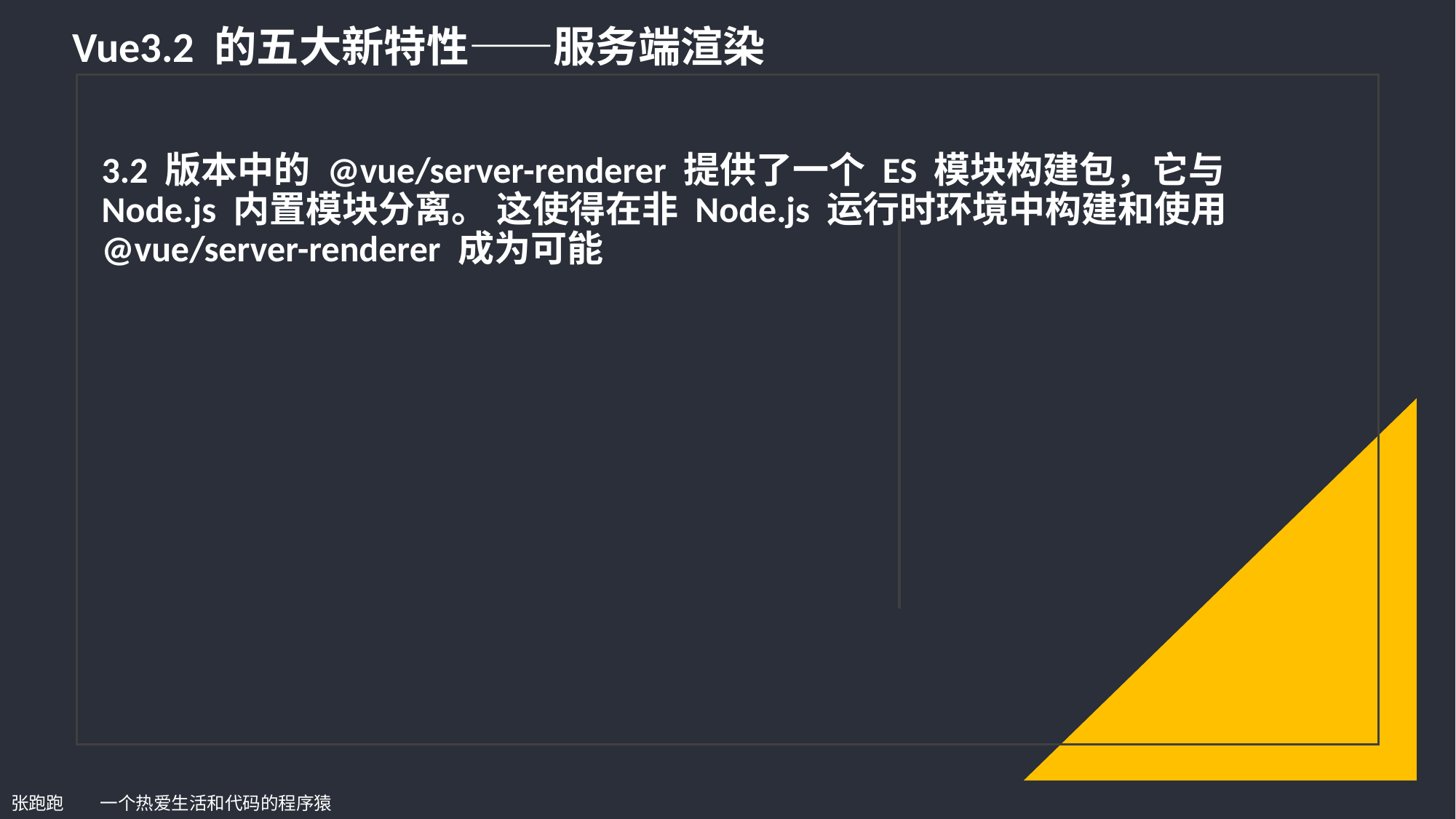

Vue3.2 的五大新特性——服务端渲染

3.2 版本中的 @vue/server-renderer 提供了一个 ES 模块构建包，它与 Node.js 内置模块分离。 这使得在非 Node.js 运行时环境中构建和使用 @vue/server-renderer 成为可能

张跑跑         一个热爱生活和代码的程序猿